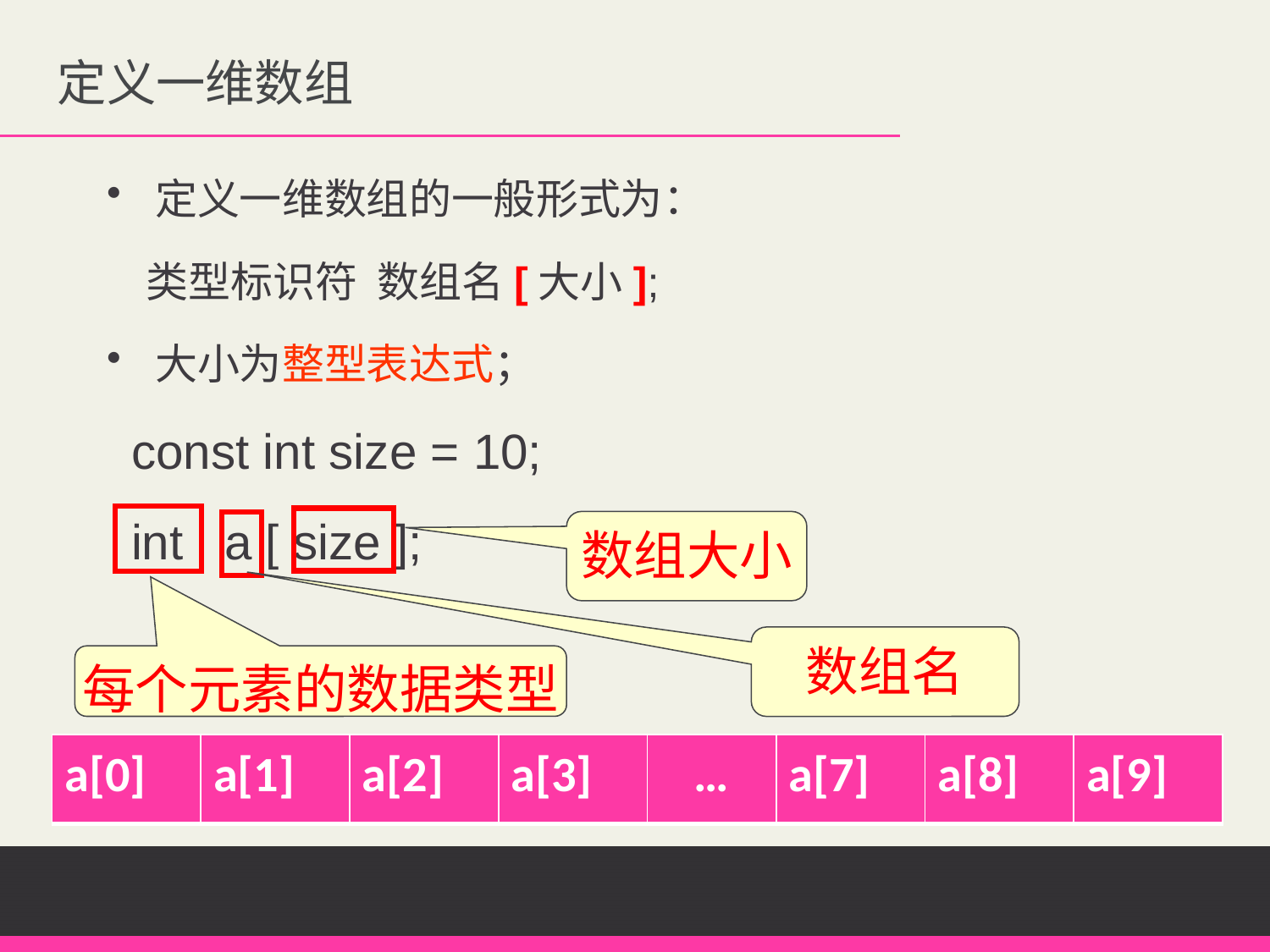

定义一维数组
定义一维数组的一般形式为：
   类型标识符  数组名[大小];
大小为整型表达式；
  const int size = 10;
  int   a [ size ];

每个元素的数据类型

数组大小

数组名
| a[0] | a[1] | a[2] | a[3] | … | a[7] | a[8] | a[9] |
| --- | --- | --- | --- | --- | --- | --- | --- |